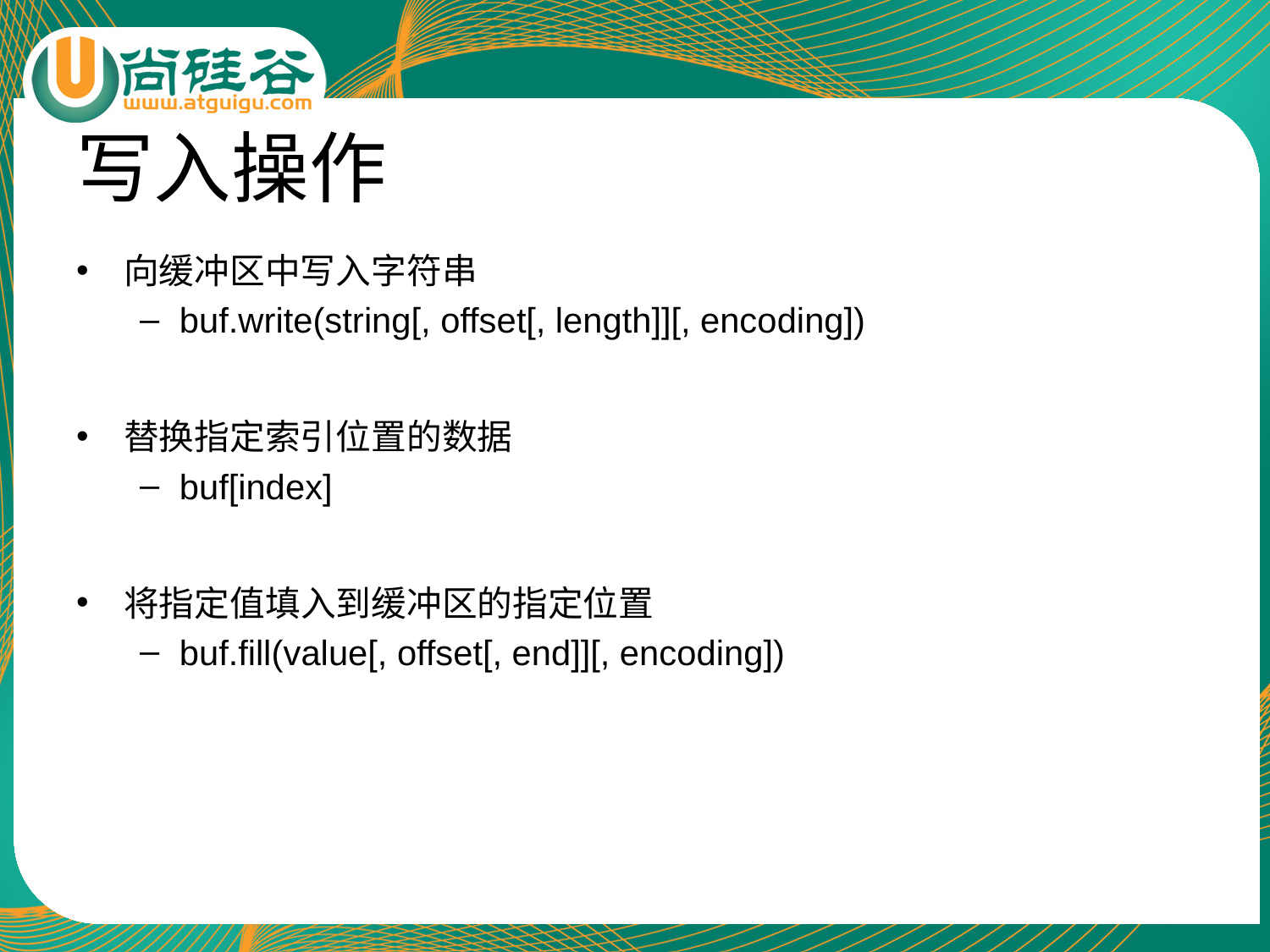

# 写入操作
向缓冲区中写入字符串
buf.write(string[, offset[, length]][, encoding])

替换指定索引位置的数据
buf[index]

将指定值填入到缓冲区的指定位置
buf.fill(value[, offset[, end]][, encoding])